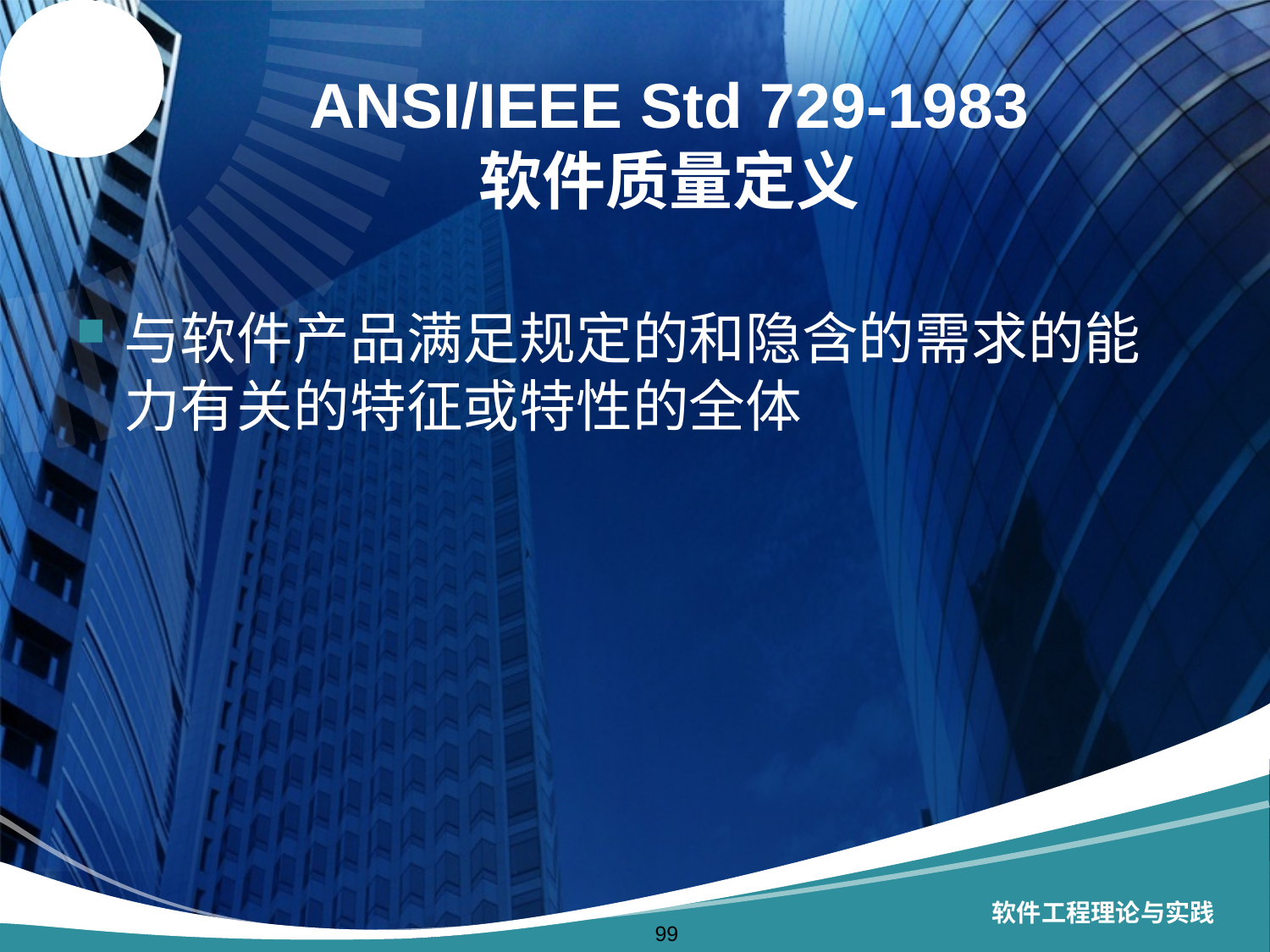

# ANSI/IEEE Std 729-1983 软件质量定义
与软件产品满足规定的和隐含的需求的能力有关的特征或特性的全体
软件工程理论与实践
99